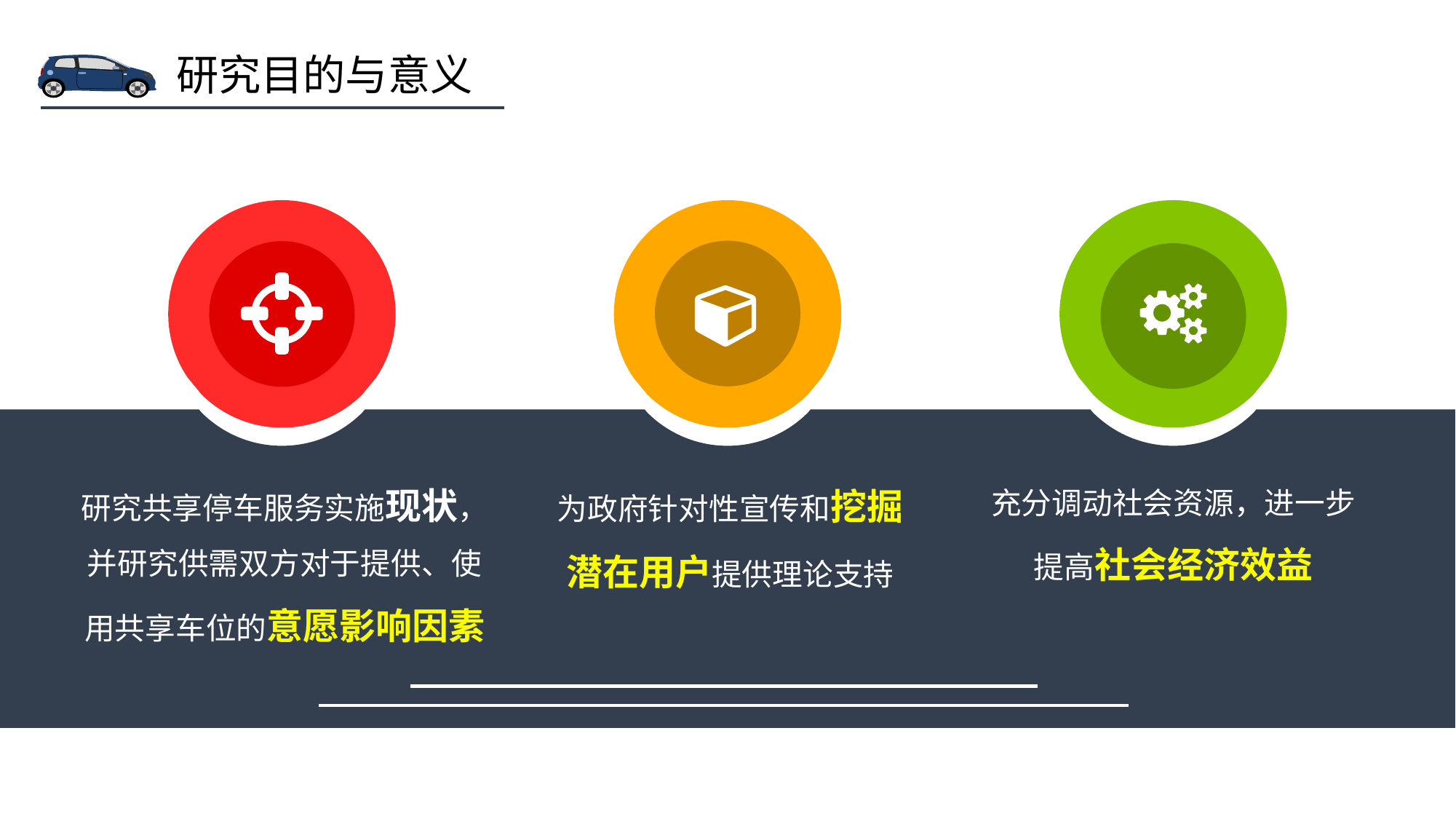

3
研究目的与意义

研究共享停车服务实施现状，并研究供需双方对于提供、使用共享车位的意愿影响因素
为政府针对性宣传和挖掘潜在用户提供理论支持
充分调动社会资源，进一步提高社会经济效益